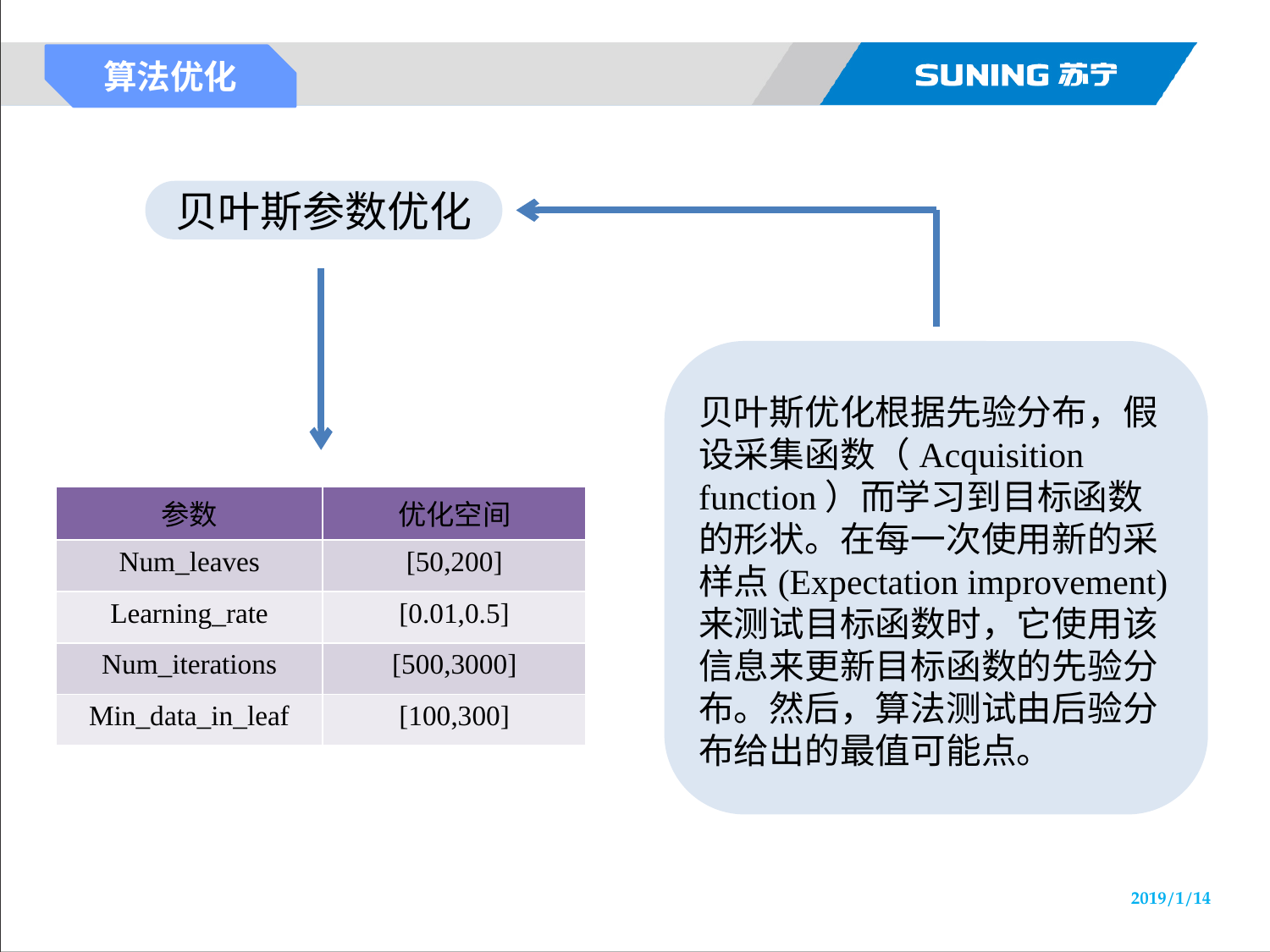

算法优化
贝叶斯参数优化

贝叶斯优化根据先验分布，假设采集函数（Acquisition function）而学习到目标函数的形状。在每一次使用新的采样点(Expectation improvement)来测试目标函数时，它使用该信息来更新目标函数的先验分布。然后，算法测试由后验分布给出的最值可能点。
| 参数 | 优化空间 |
| --- | --- |
| Num\_leaves | [50,200] |
| Learning\_rate | [0.01,0.5] |
| Num\_iterations | [500,3000] |
| Min\_data\_in\_leaf | [100,300] |
2019/1/14